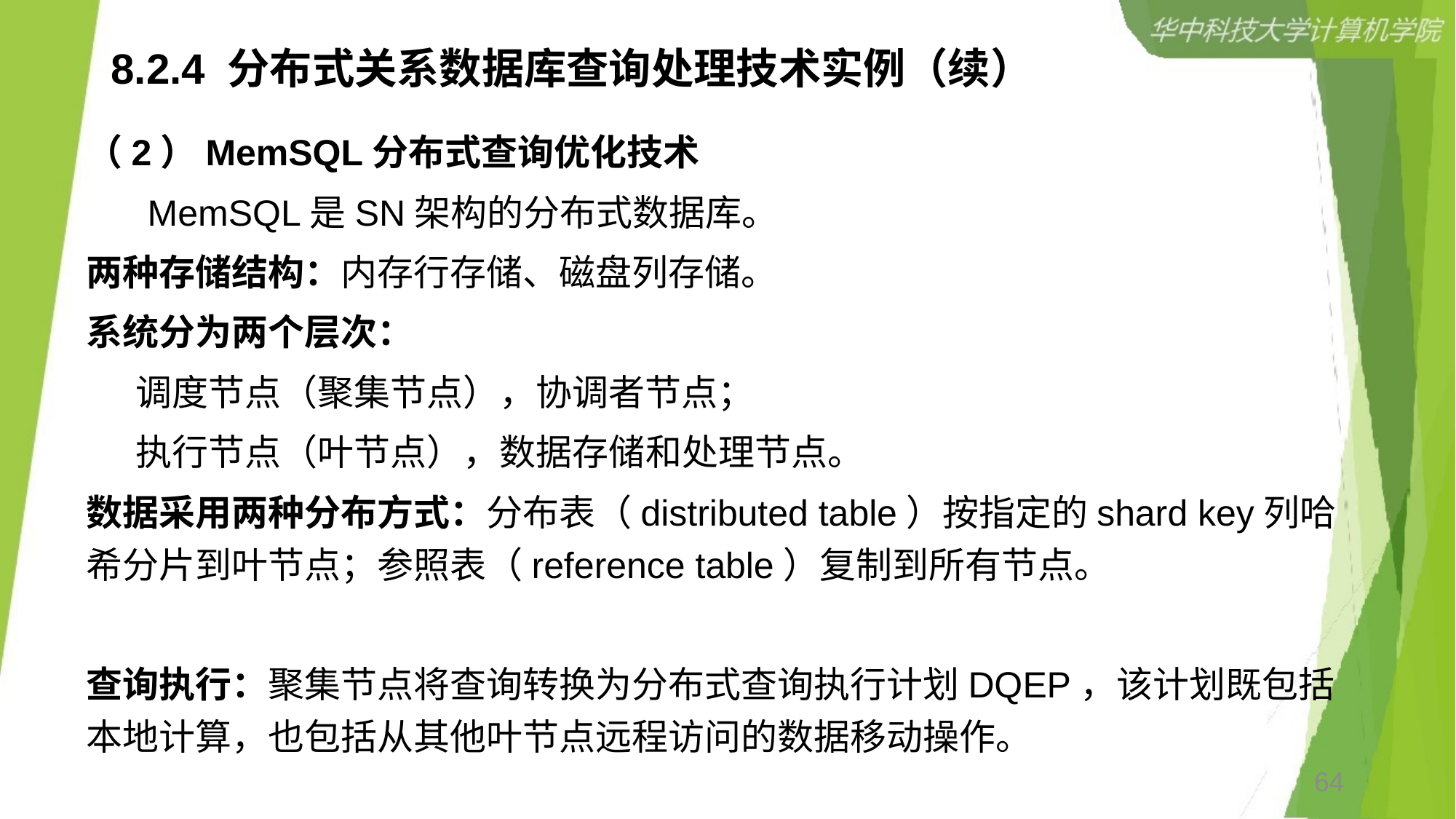

# 8.2.4 分布式关系数据库查询处理技术实例（续）
（2）MemSQL分布式查询优化技术
      MemSQL是SN架构的分布式数据库。
两种存储结构：内存行存储、磁盘列存储。
系统分为两个层次：
     调度节点（聚集节点），协调者节点；
     执行节点（叶节点），数据存储和处理节点。
数据采用两种分布方式：分布表（distributed table）按指定的shard key列哈希分片到叶节点；参照表（reference table）复制到所有节点。

查询执行：聚集节点将查询转换为分布式查询执行计划DQEP，该计划既包括本地计算，也包括从其他叶节点远程访问的数据移动操作。
64